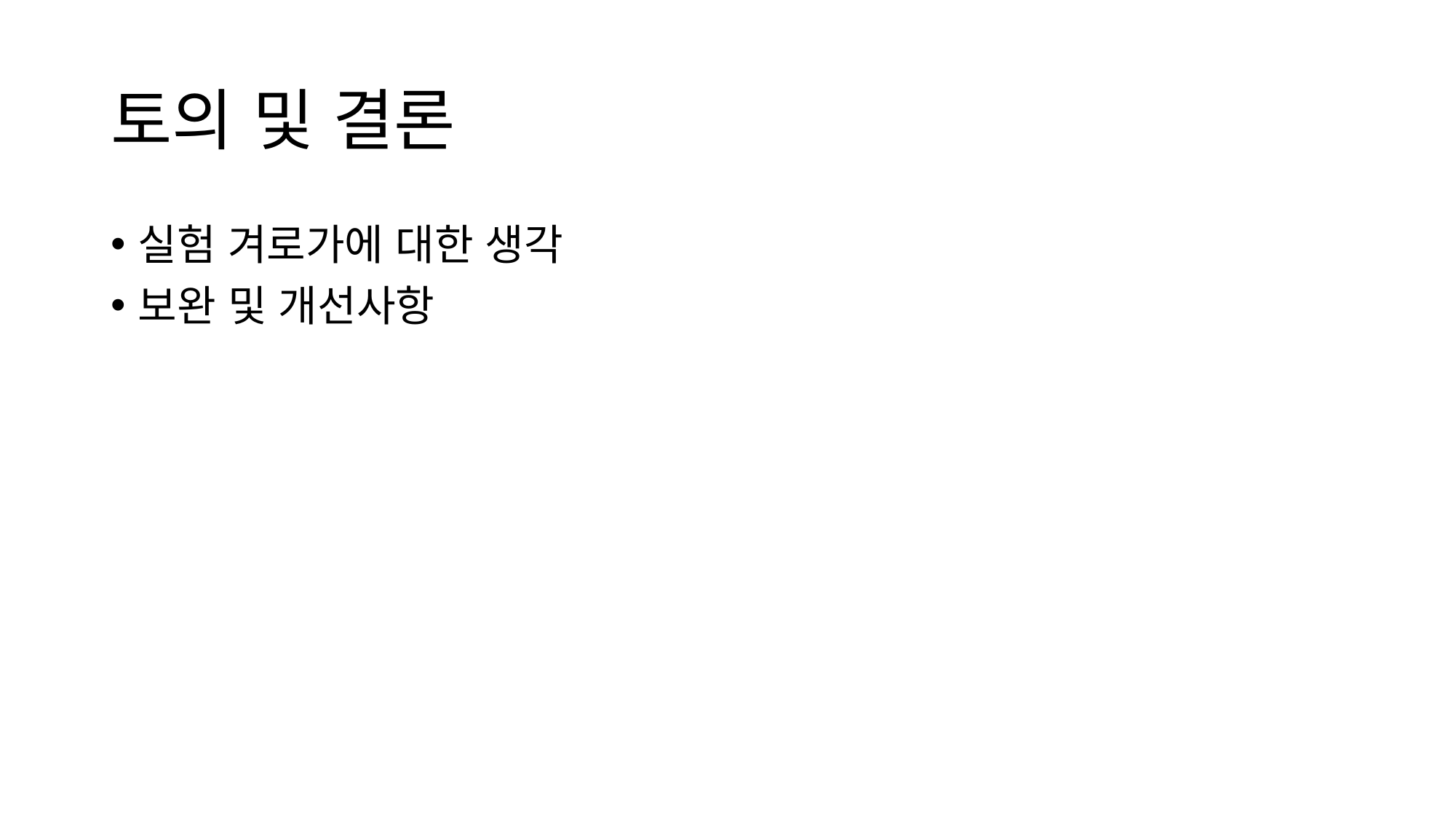

# 토의 및 결론
실험 겨로가에 대한 생각
보완 및 개선사항